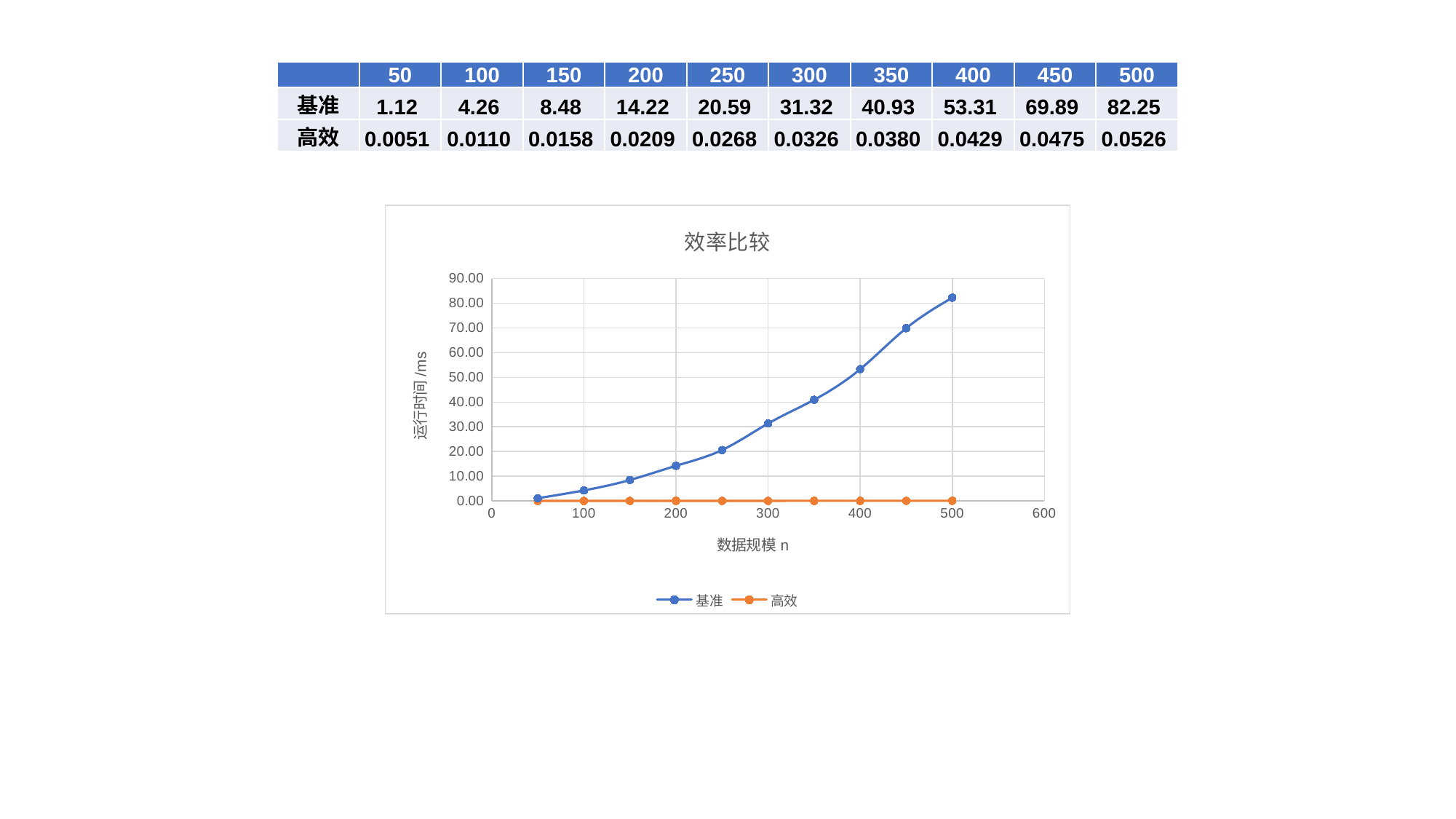

|  | 50 | 100 | 150 | 200 | 250 | 300 | 350 | 400 | 450 | 500 |
| --- | --- | --- | --- | --- | --- | --- | --- | --- | --- | --- |
| 基准 | 1.12 | 4.26 | 8.48 | 14.22 | 20.59 | 31.32 | 40.93 | 53.31 | 69.89 | 82.25 |
| 高效 | 0.0051 | 0.0110 | 0.0158 | 0.0209 | 0.0268 | 0.0326 | 0.0380 | 0.0429 | 0.0475 | 0.0526 |

### Chart: 效率比较

| Category | 基准 | 高效 |
|---|---|---|